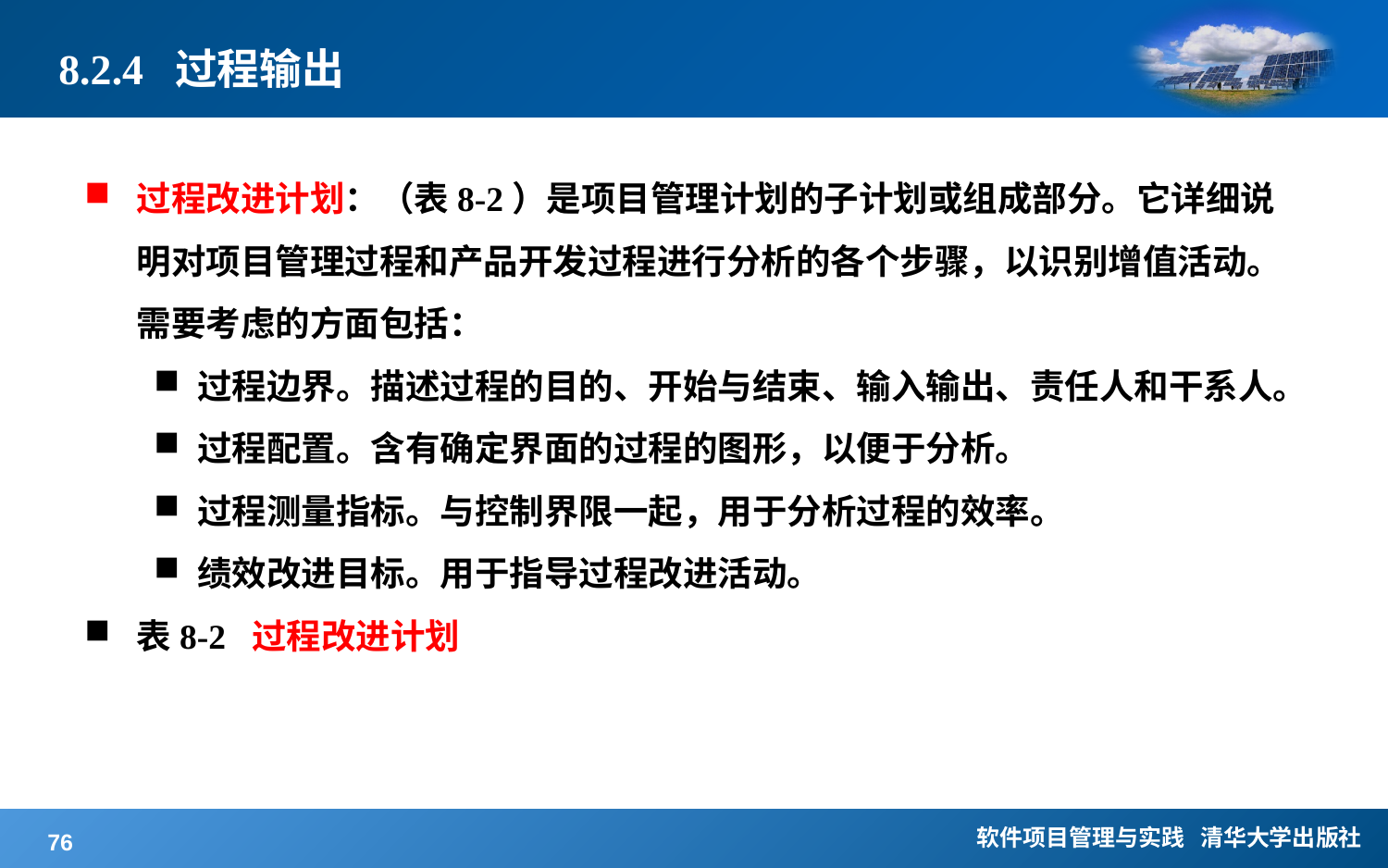

# 8.2.4  过程输出
过程改进计划：（表8-2）是项目管理计划的子计划或组成部分。它详细说明对项目管理过程和产品开发过程进行分析的各个步骤，以识别增值活动。需要考虑的方面包括：
过程边界。描述过程的目的、开始与结束、输入输出、责任人和干系人。
过程配置。含有确定界面的过程的图形，以便于分析。
过程测量指标。与控制界限一起，用于分析过程的效率。
绩效改进目标。用于指导过程改进活动。
表8-2  过程改进计划